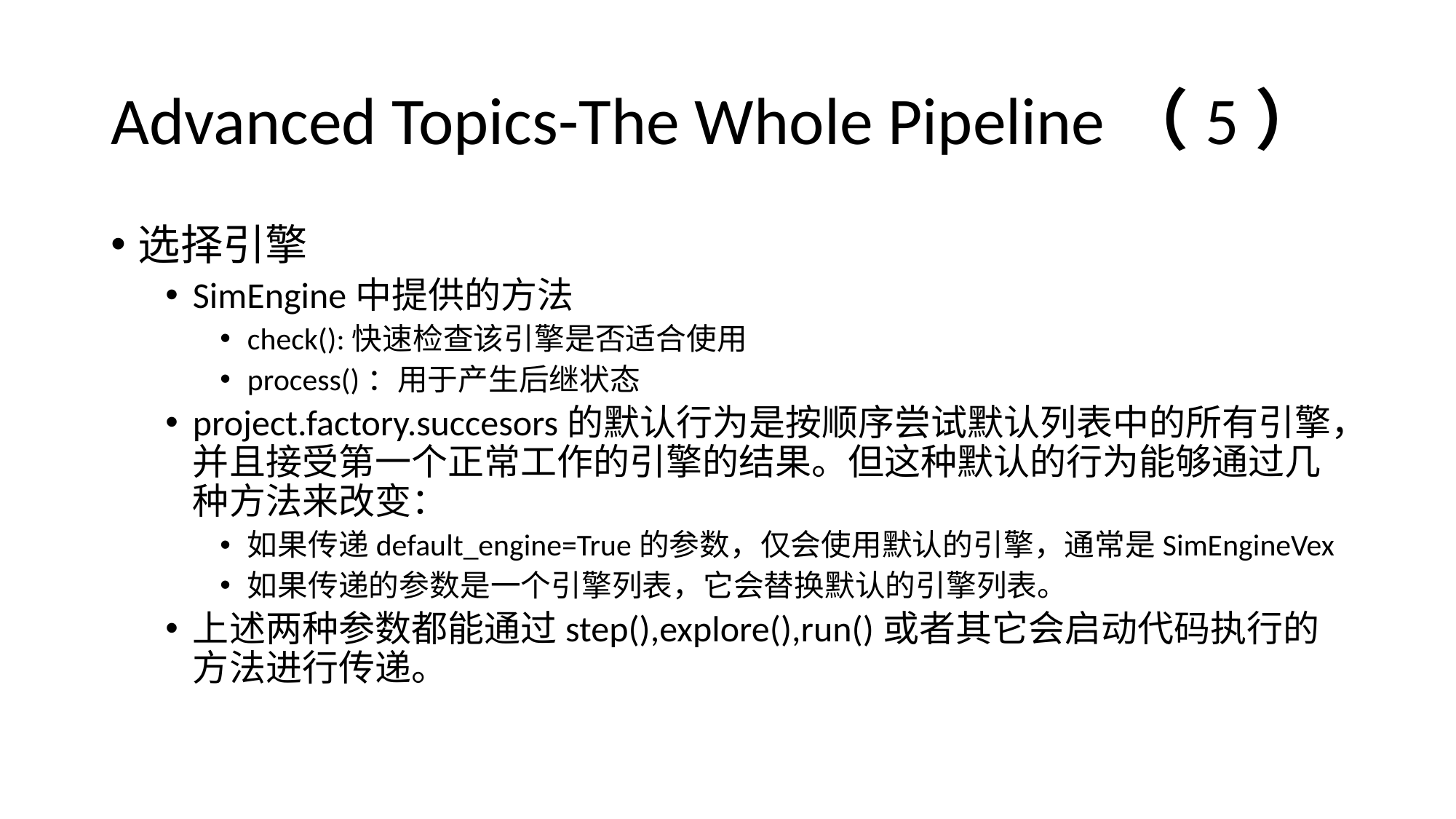

# Advanced Topics-The Whole Pipeline（5）
选择引擎
SimEngine中提供的方法
check():快速检查该引擎是否适合使用
process()：用于产生后继状态
project.factory.succesors的默认行为是按顺序尝试默认列表中的所有引擎，并且接受第一个正常工作的引擎的结果。但这种默认的行为能够通过几种方法来改变：
如果传递default_engine=True的参数，仅会使用默认的引擎，通常是SimEngineVex
如果传递的参数是一个引擎列表，它会替换默认的引擎列表。
上述两种参数都能通过step(),explore(),run()或者其它会启动代码执行的方法进行传递。